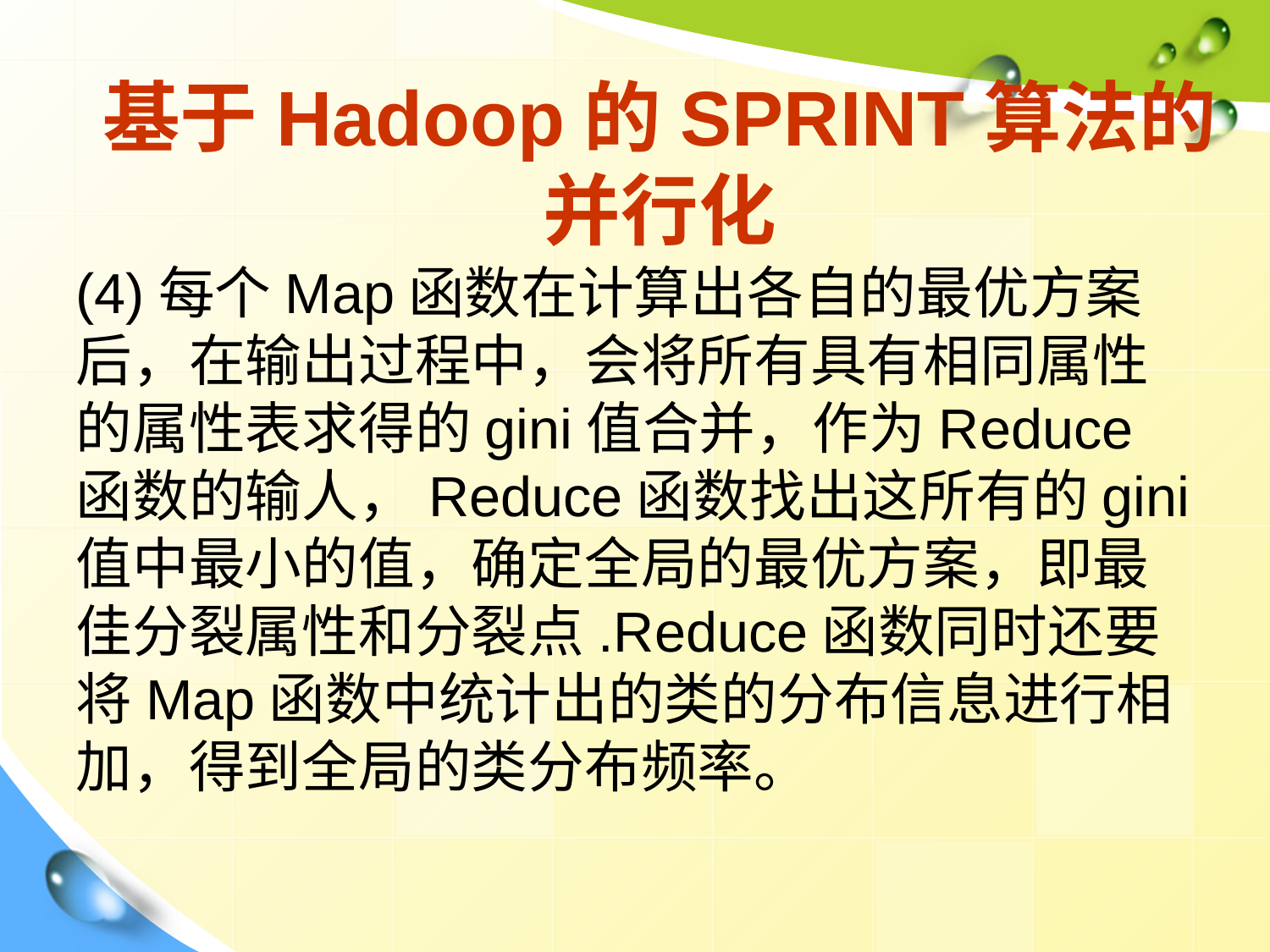

基于Hadoop的SPRINT算法的并行化
(4)每个Map函数在计算出各自的最优方案后，在输出过程中，会将所有具有相同属性的属性表求得的gini值合并，作为Reduce函数的输人，Reduce函数找出这所有的gini值中最小的值，确定全局的最优方案，即最佳分裂属性和分裂点.Reduce函数同时还要将Map函数中统计出的类的分布信息进行相加，得到全局的类分布频率。